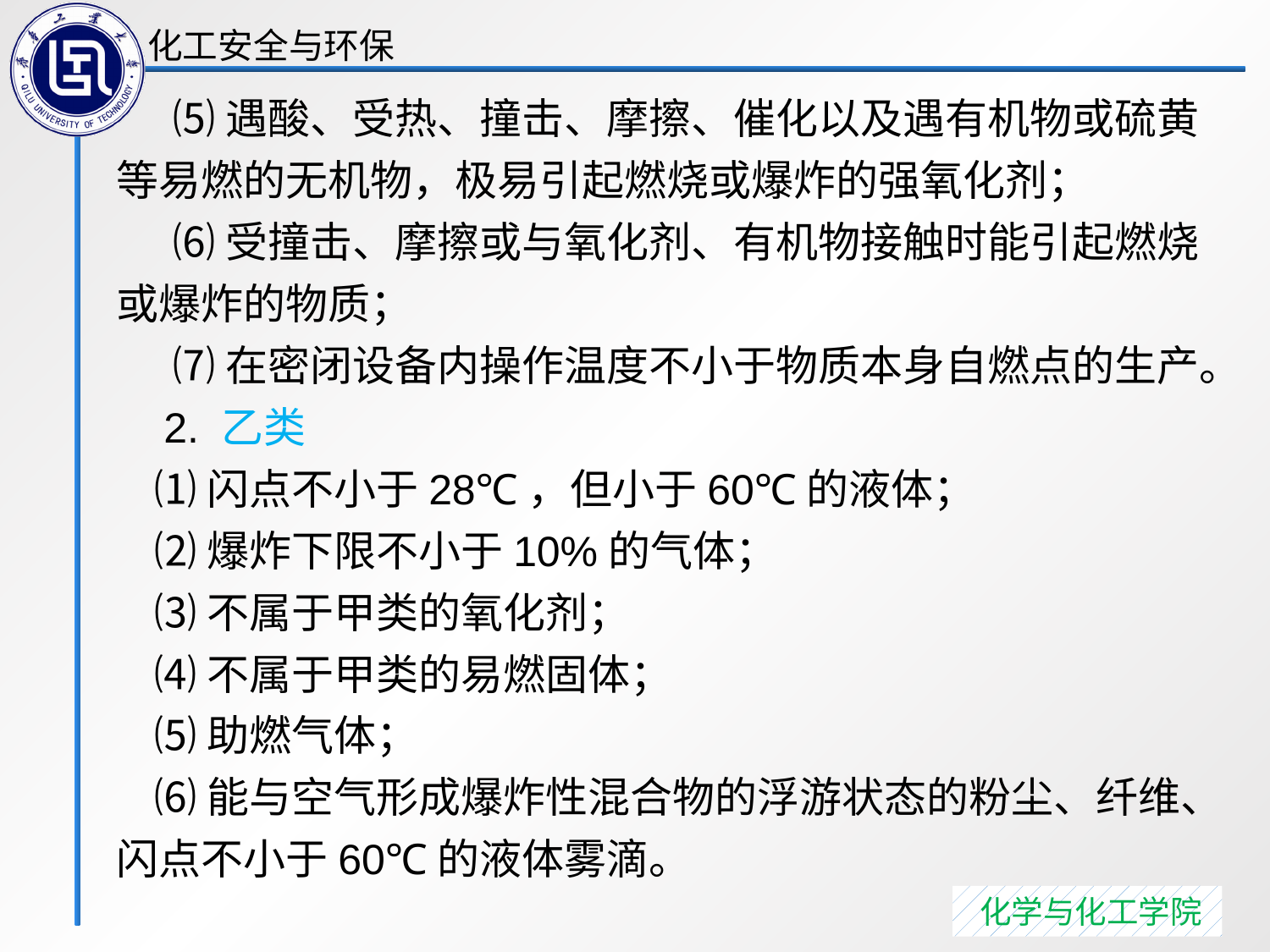

⑸遇酸、受热、撞击、摩擦、催化以及遇有机物或硫黄等易燃的无机物，极易引起燃烧或爆炸的强氧化剂；
      ⑹受撞击、摩擦或与氧化剂、有机物接触时能引起燃烧或爆炸的物质；
      ⑺在密闭设备内操作温度不小于物质本身自燃点的生产。
    2. 乙类
    ⑴闪点不小于28℃，但小于60℃的液体；
    ⑵爆炸下限不小于10%的气体；
    ⑶不属于甲类的氧化剂；
    ⑷不属于甲类的易燃固体；
    ⑸助燃气体；
    ⑹能与空气形成爆炸性混合物的浮游状态的粉尘、纤维、闪点不小于60℃的液体雾滴。